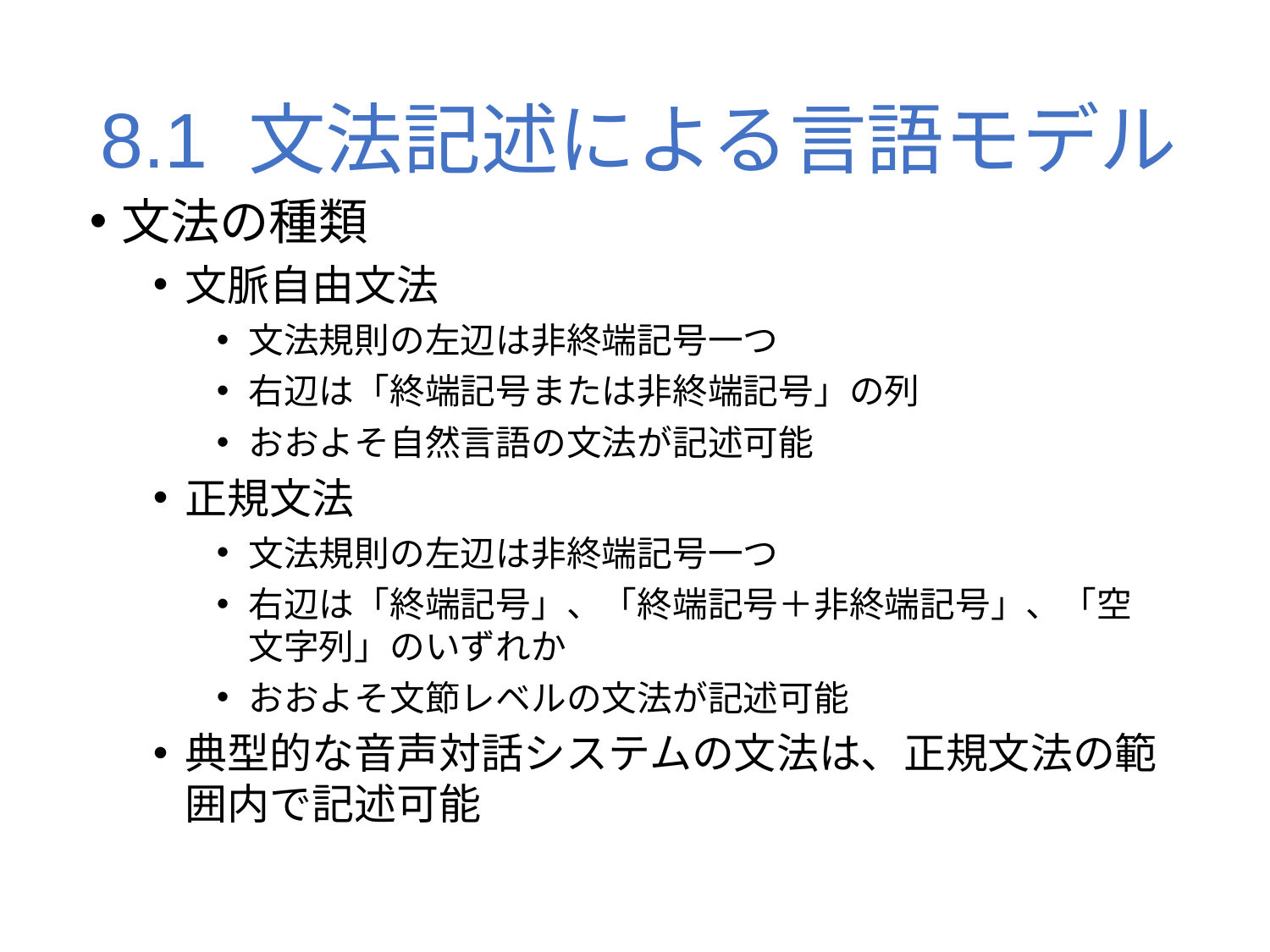

# 8.1 文法記述による言語モデル
文法の種類
文脈自由文法
文法規則の左辺は非終端記号一つ
右辺は「終端記号または非終端記号」の列
おおよそ自然言語の文法が記述可能
正規文法
文法規則の左辺は非終端記号一つ
右辺は「終端記号」、「終端記号＋非終端記号」、「空文字列」のいずれか
おおよそ文節レベルの文法が記述可能
典型的な音声対話システムの文法は、正規文法の範囲内で記述可能